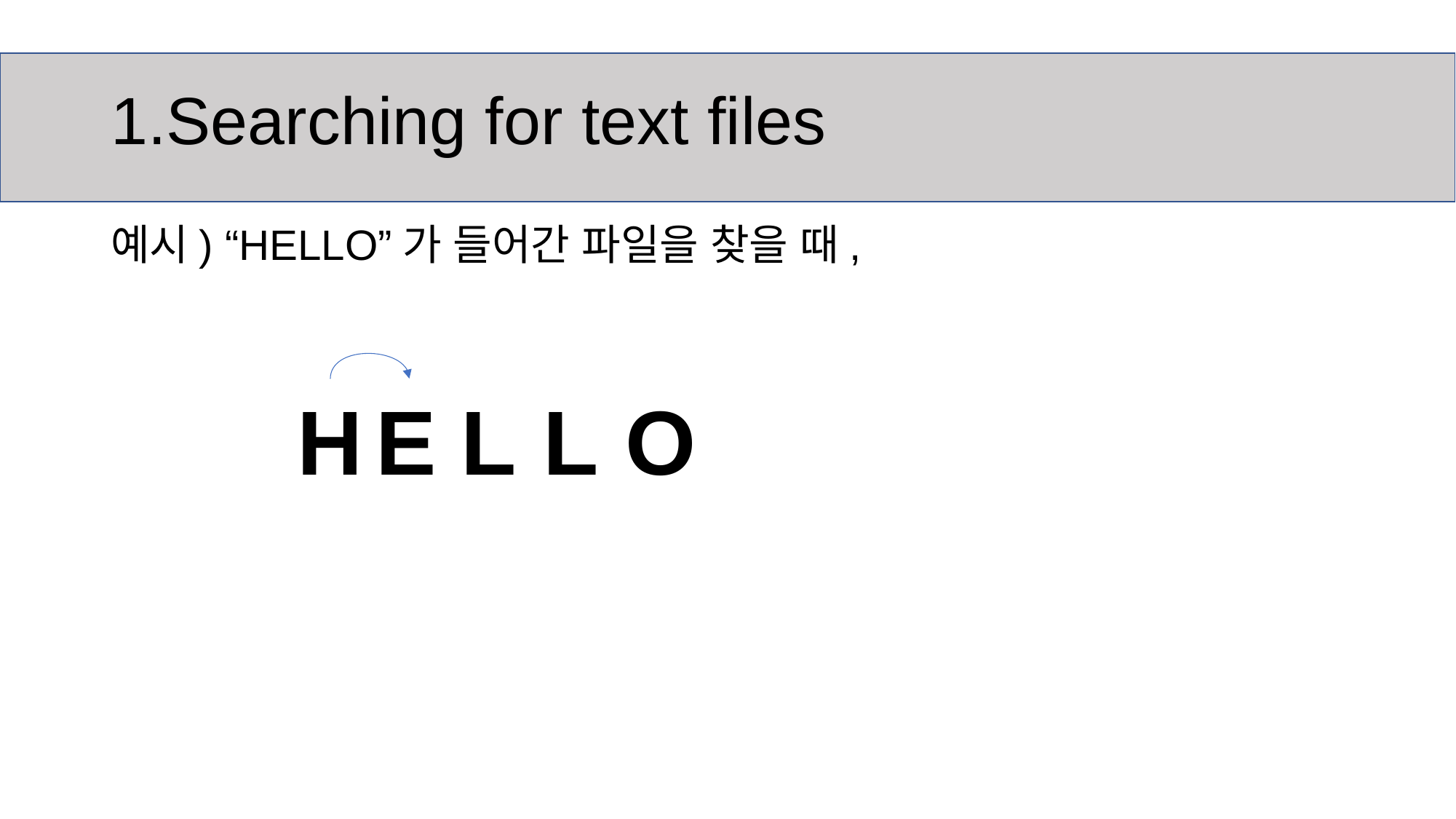

# 1.Searching for text files

예시) “HELLO”가 들어간 파일을 찾을 때,
O
L
E
L
H